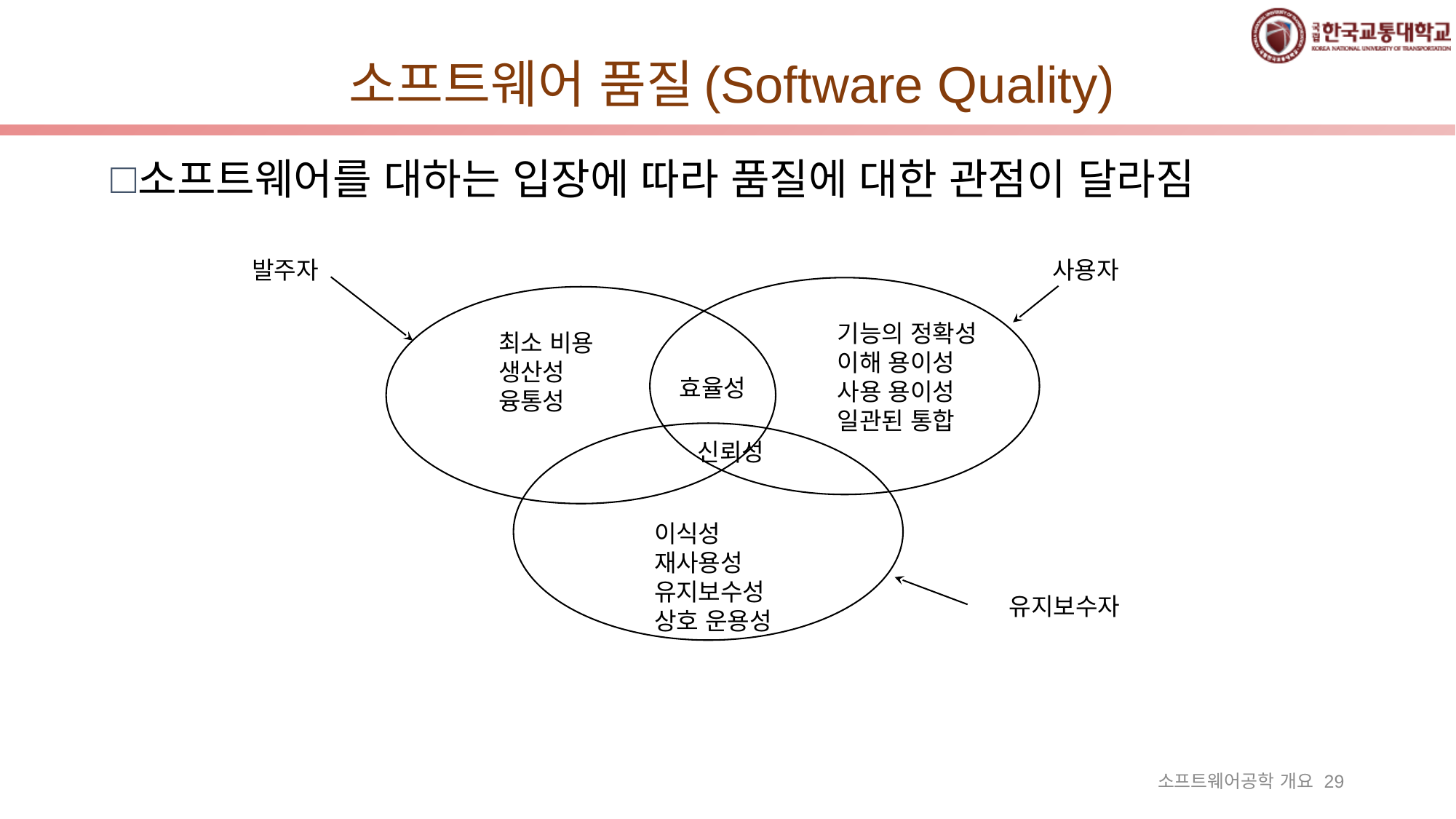

# 소프트웨어 품질(Software Quality)
소프트웨어를 대하는 입장에 따라 품질에 대한 관점이 달라짐
발주자
사용자

기능의 정확성
이해 용이성
사용 용이성
일관된 통합
최소 비용
생산성
융통성
효율성

신뢰성
이식성
재사용성
유지보수성
상호 운용성

유지보수자
소프트웨어공학 개요 29